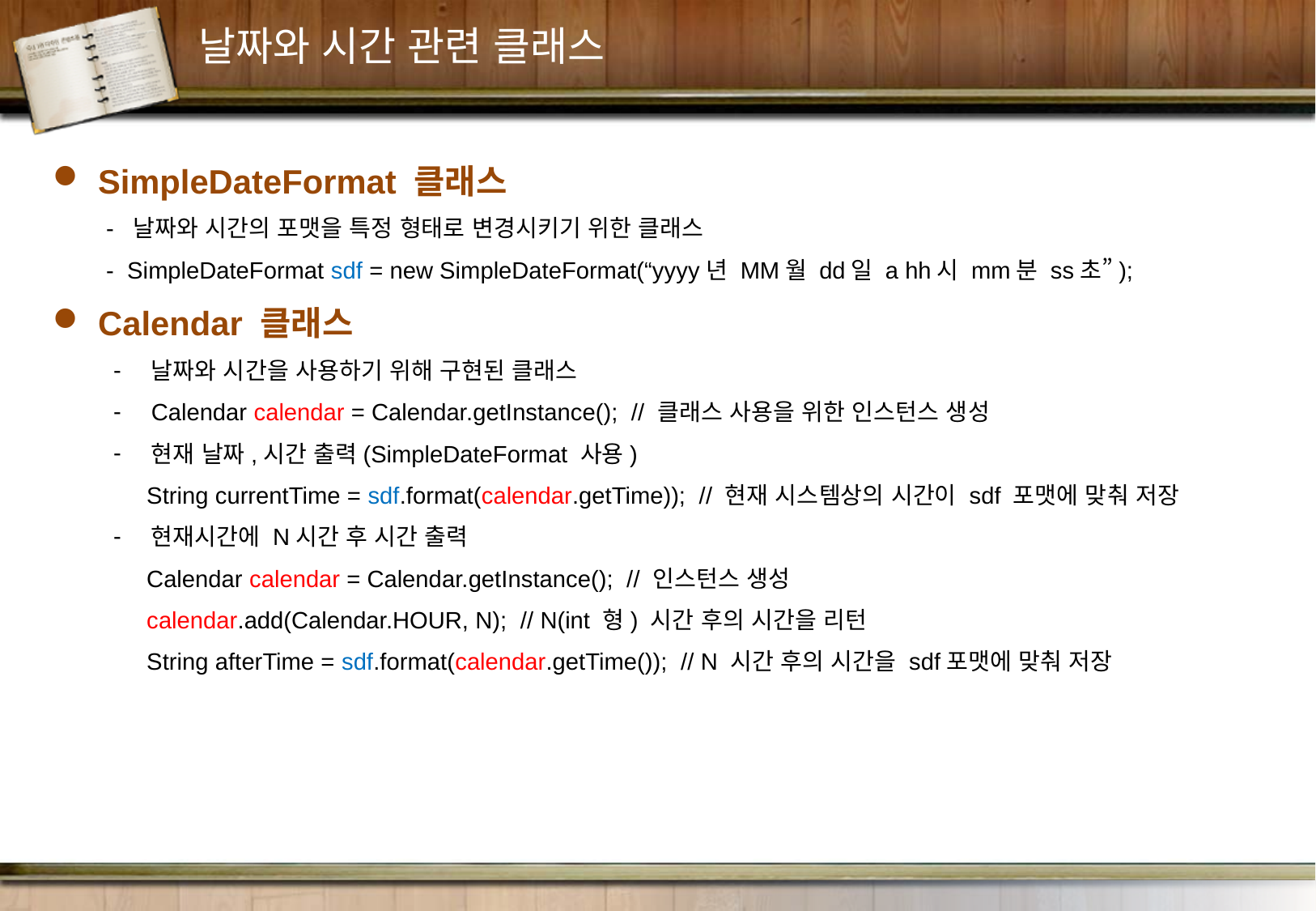

날짜와 시간 관련 클래스
SimpleDateFormat 클래스
        -  날짜와 시간의 포맷을 특정 형태로 변경시키기 위한 클래스
        -  SimpleDateFormat sdf = new SimpleDateFormat(“yyyy년 MM월 dd일 a hh시 mm분 ss초”);
Calendar 클래스
날짜와 시간을 사용하기 위해 구현된 클래스
Calendar calendar = Calendar.getInstance();  // 클래스 사용을 위한 인스턴스 생성
현재 날짜,시간 출력(SimpleDateFormat 사용)
     String currentTime = sdf.format(calendar.getTime));  // 현재 시스템상의 시간이 sdf 포맷에 맞춰 저장
현재시간에 N시간 후 시간 출력
     Calendar calendar = Calendar.getInstance();  // 인스턴스 생성
     calendar.add(Calendar.HOUR, N);  // N(int 형) 시간 후의 시간을 리턴
     String afterTime = sdf.format(calendar.getTime());  // N 시간 후의 시간을 sdf포맷에 맞춰 저장